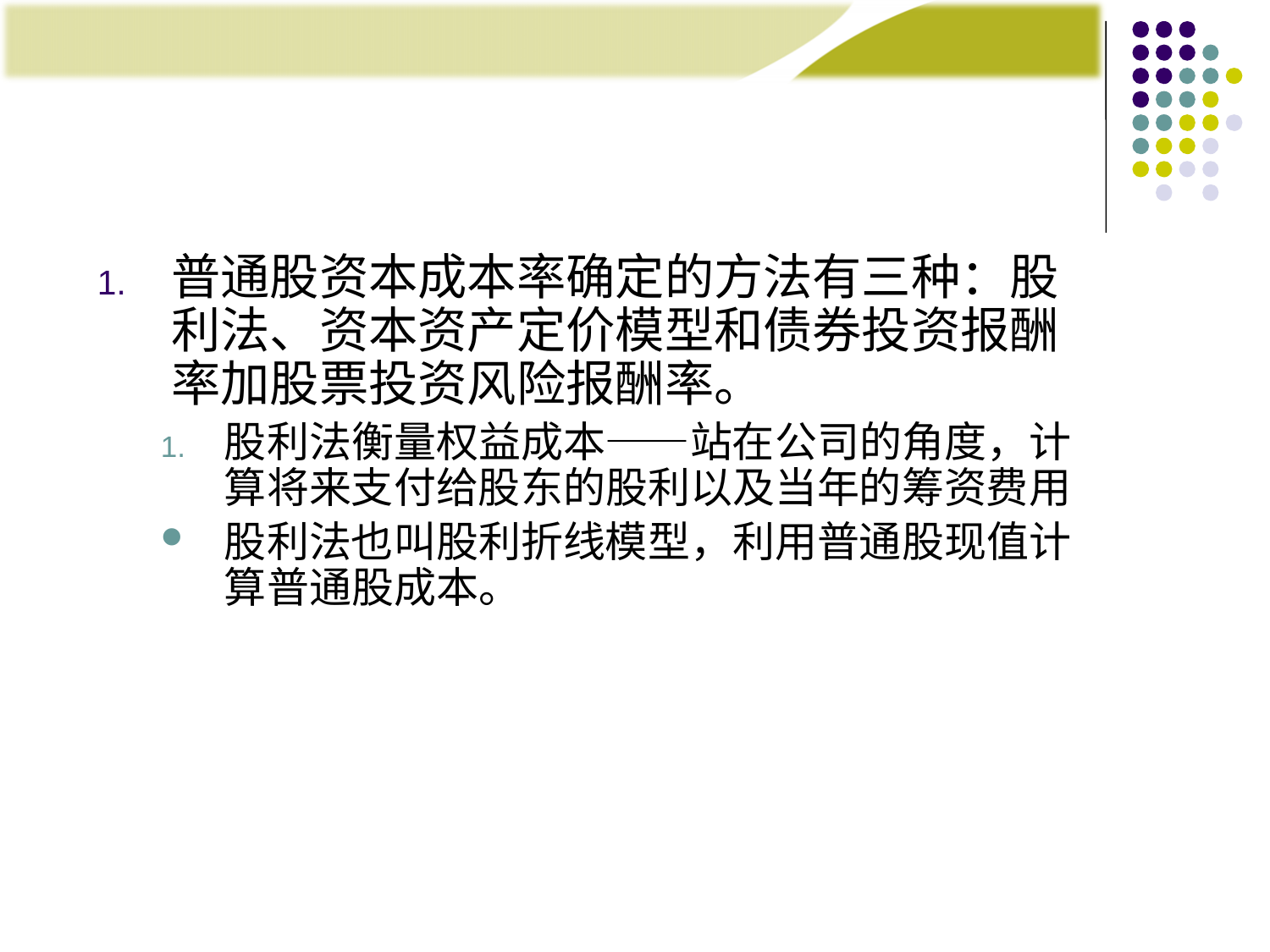

#
普通股资本成本率确定的方法有三种：股利法、资本资产定价模型和债券投资报酬率加股票投资风险报酬率。
股利法衡量权益成本——站在公司的角度，计算将来支付给股东的股利以及当年的筹资费用
股利法也叫股利折线模型，利用普通股现值计算普通股成本。